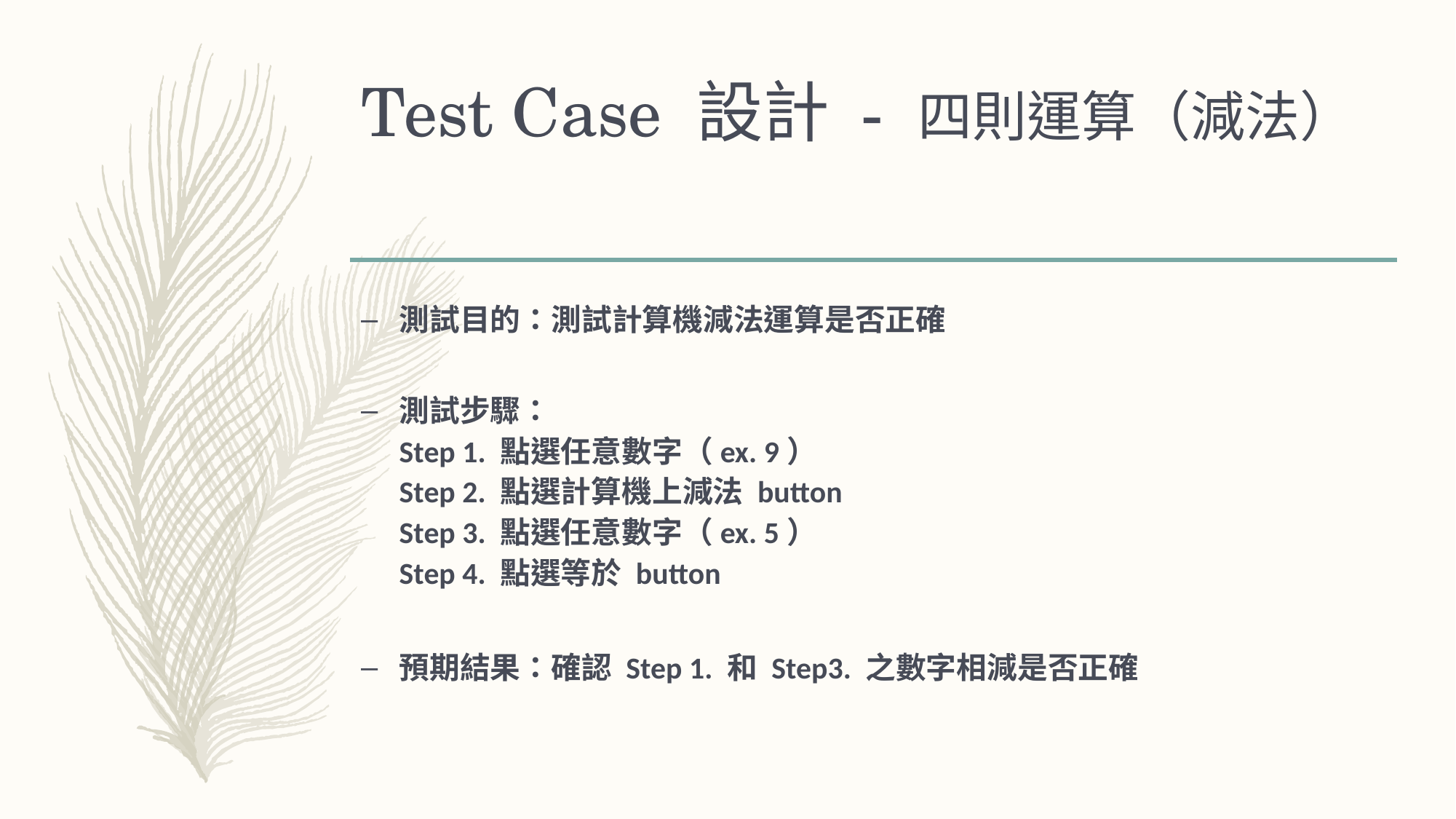

# Test Case 設計 - 四則運算（減法）
測試目的：測試計算機減法運算是否正確
測試步驟：
Step 1. 點選任意數字（ex. 9）
Step 2. 點選計算機上減法 button
Step 3. 點選任意數字（ex. 5）
Step 4. 點選等於 button
預期結果：確認 Step 1. 和 Step3. 之數字相減是否正確